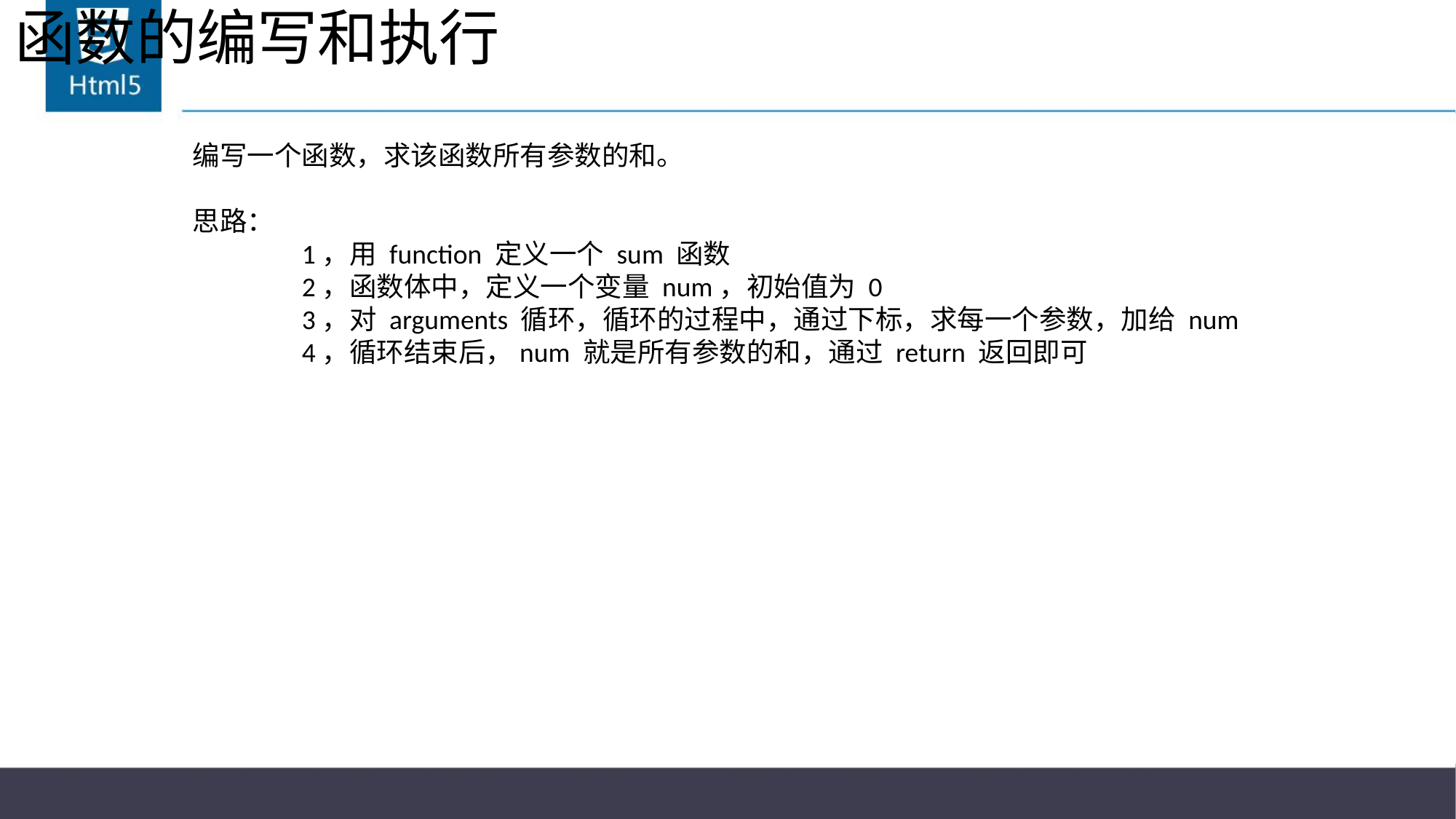

# 函数的编写和执行
编写一个函数，求该函数所有参数的和。

思路：
	1，用 function 定义一个 sum 函数
	2，函数体中，定义一个变量 num，初始值为 0
	3，对 arguments 循环，循环的过程中，通过下标，求每一个参数，加给 num
	4，循环结束后，num 就是所有参数的和，通过 return 返回即可